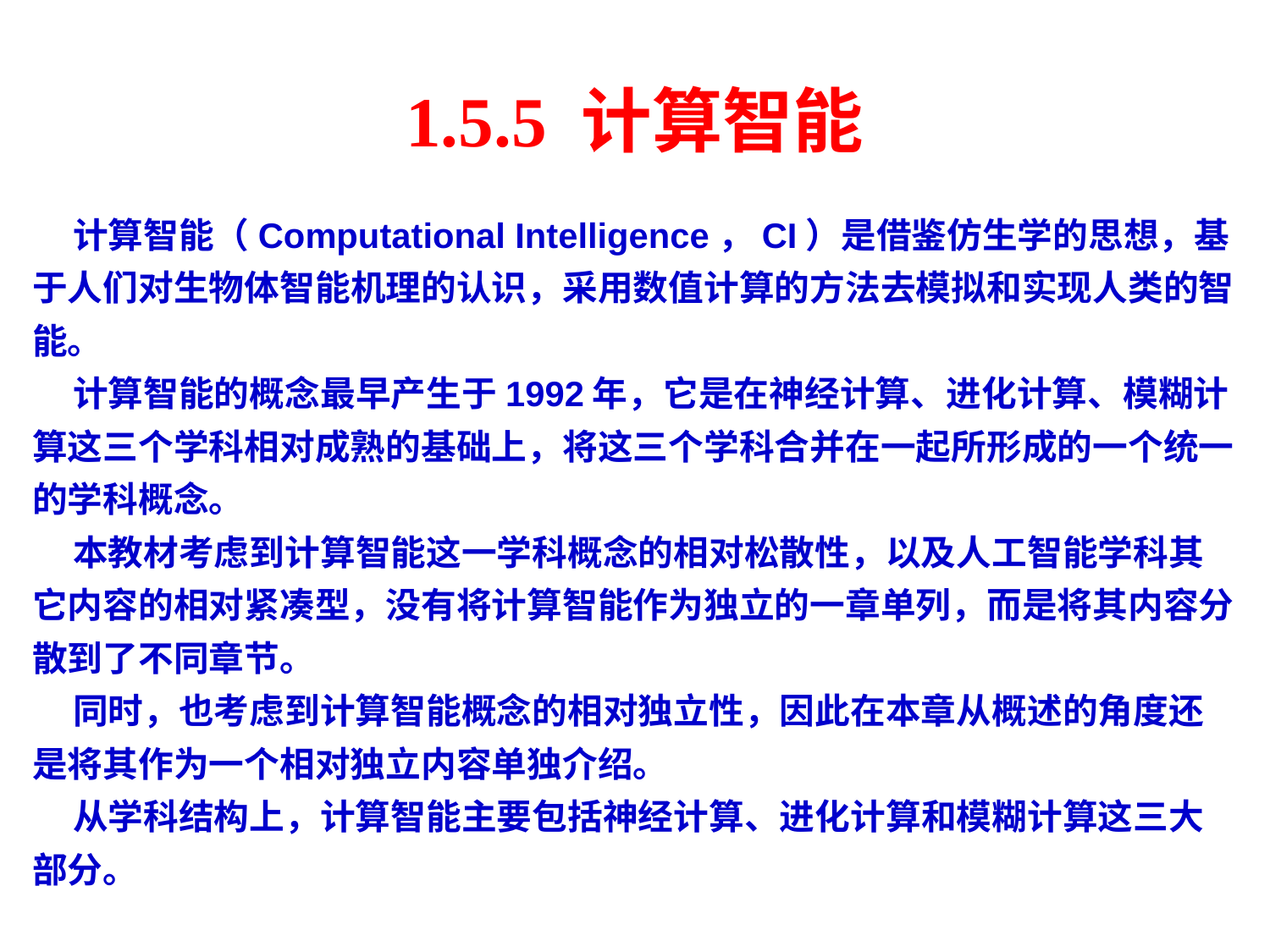

# 1.5.5 计算智能
    计算智能（Computational Intelligence，CI）是借鉴仿生学的思想，基于人们对生物体智能机理的认识，采用数值计算的方法去模拟和实现人类的智能。
    计算智能的概念最早产生于1992年，它是在神经计算、进化计算、模糊计算这三个学科相对成熟的基础上，将这三个学科合并在一起所形成的一个统一的学科概念。
    本教材考虑到计算智能这一学科概念的相对松散性，以及人工智能学科其它内容的相对紧凑型，没有将计算智能作为独立的一章单列，而是将其内容分散到了不同章节。
    同时，也考虑到计算智能概念的相对独立性，因此在本章从概述的角度还是将其作为一个相对独立内容单独介绍。
    从学科结构上，计算智能主要包括神经计算、进化计算和模糊计算这三大部分。
47